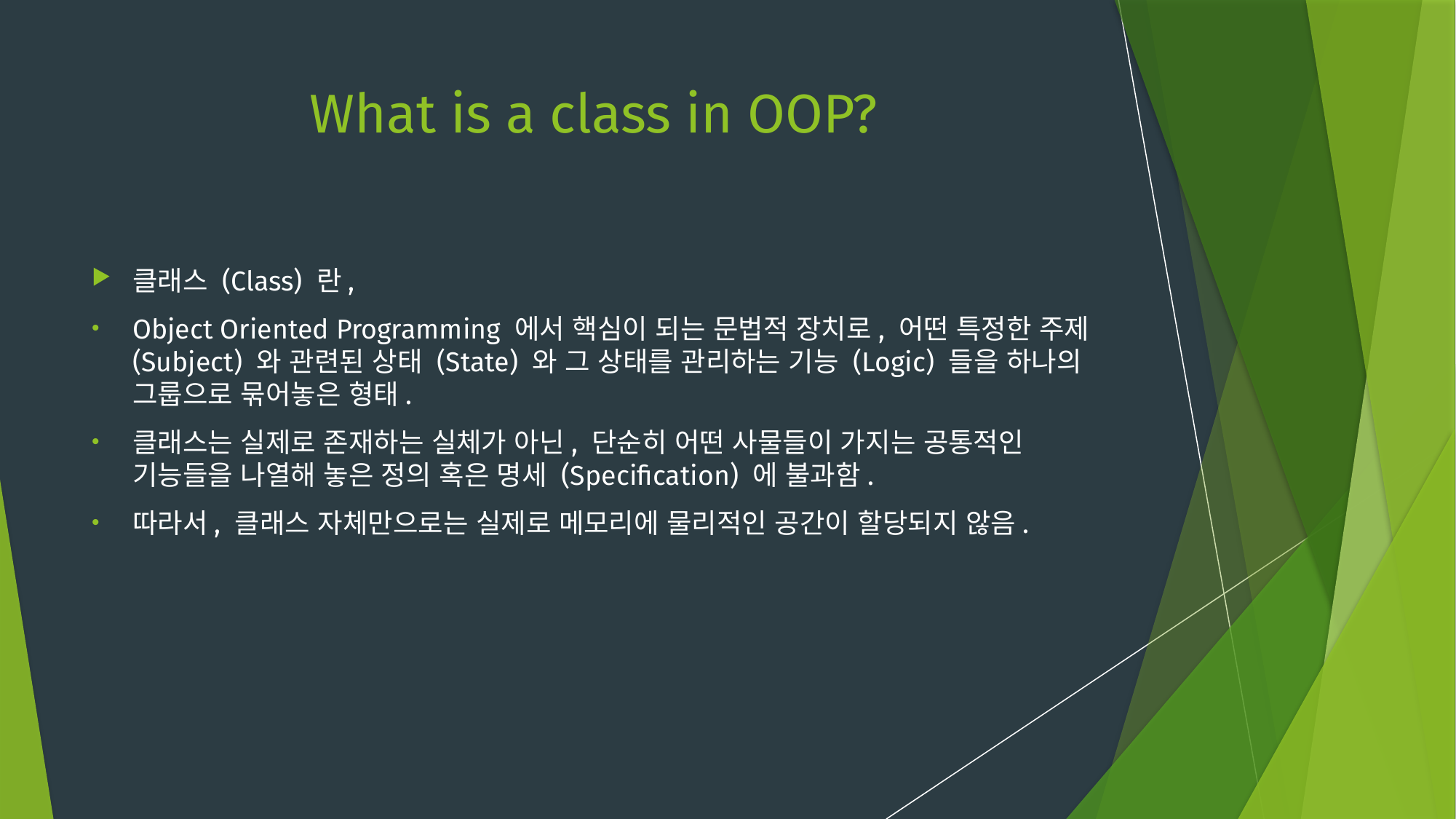

# What is a class in OOP?
클래스 (Class) 란,
Object Oriented Programming 에서 핵심이 되는 문법적 장치로, 어떤 특정한 주제 (Subject) 와 관련된 상태 (State) 와 그 상태를 관리하는 기능 (Logic) 들을 하나의 그룹으로 묶어놓은 형태.
클래스는 실제로 존재하는 실체가 아닌, 단순히 어떤 사물들이 가지는 공통적인 기능들을 나열해 놓은 정의 혹은 명세 (Specification) 에 불과함.
따라서, 클래스 자체만으로는 실제로 메모리에 물리적인 공간이 할당되지 않음.